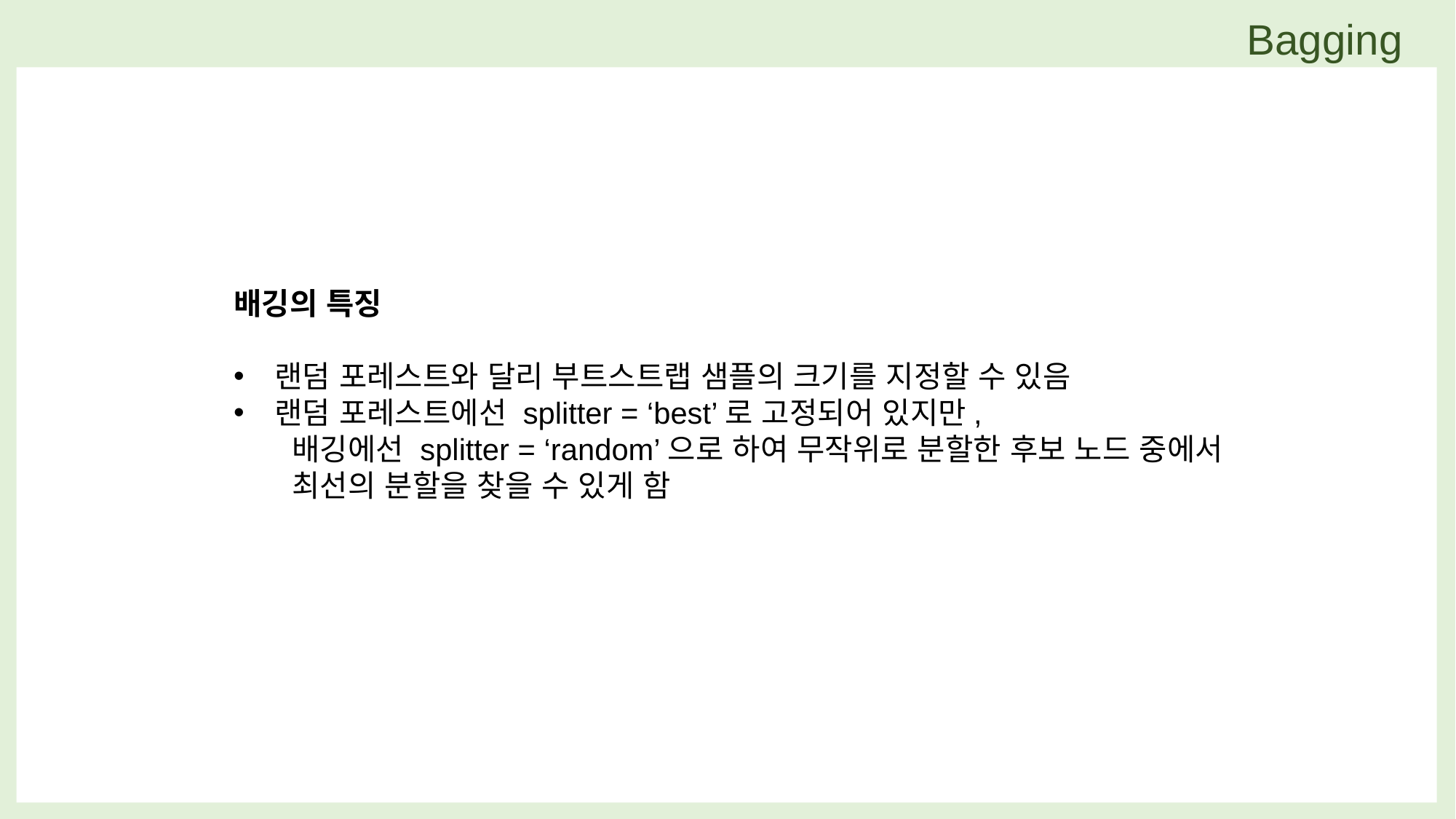

Bagging
배깅의 특징

랜덤 포레스트와 달리 부트스트랩 샘플의 크기를 지정할 수 있음
랜덤 포레스트에선 splitter = ‘best’로 고정되어 있지만,
      배깅에선 splitter = ‘random’으로 하여 무작위로 분할한 후보 노드 중에서
      최선의 분할을 찾을 수 있게 함